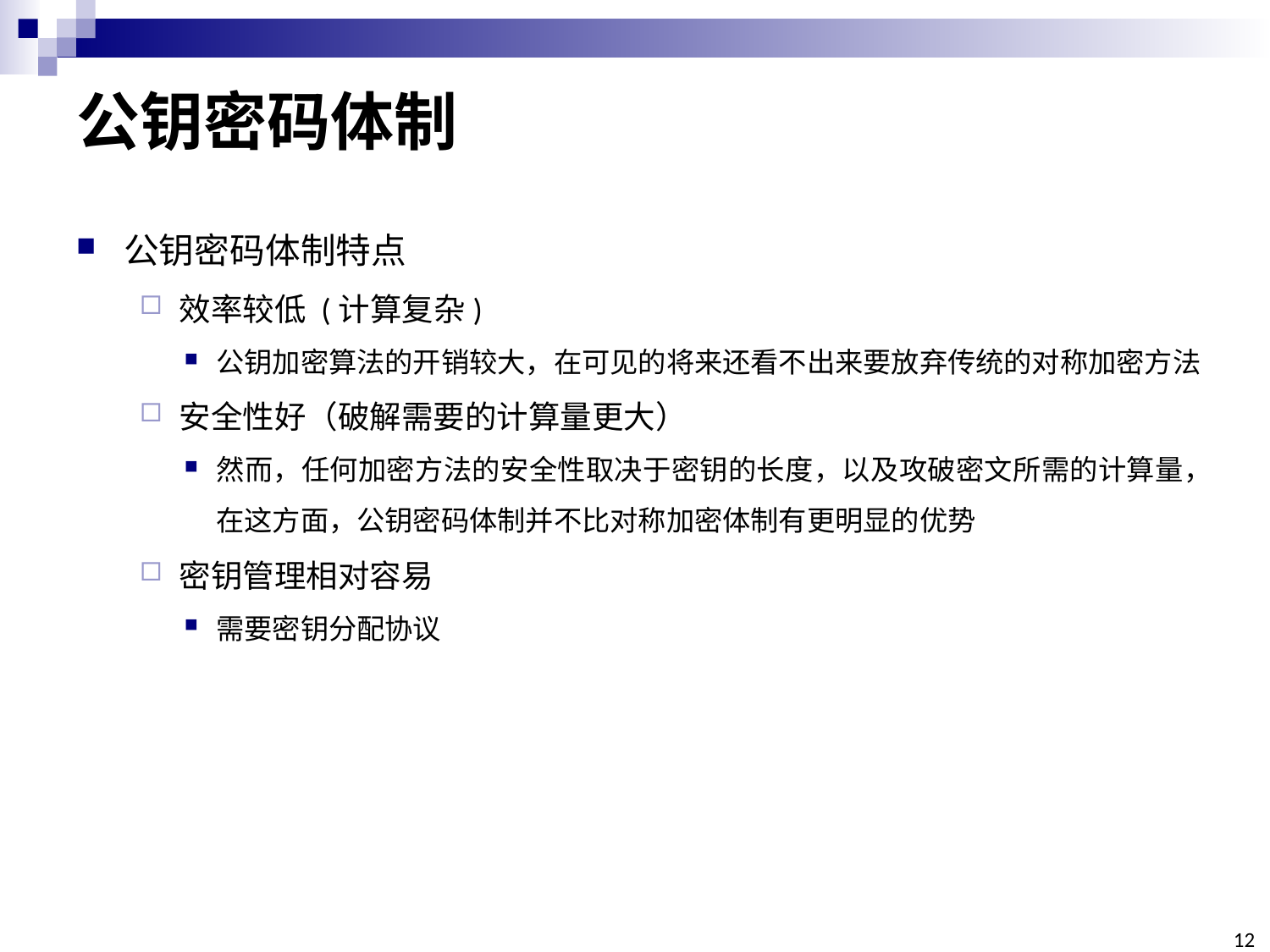

# 公钥密码体制
公钥密码体制特点
效率较低 (计算复杂)
公钥加密算法的开销较大，在可见的将来还看不出来要放弃传统的对称加密方法
安全性好（破解需要的计算量更大）
然而，任何加密方法的安全性取决于密钥的长度，以及攻破密文所需的计算量，在这方面，公钥密码体制并不比对称加密体制有更明显的优势
密钥管理相对容易
需要密钥分配协议
12